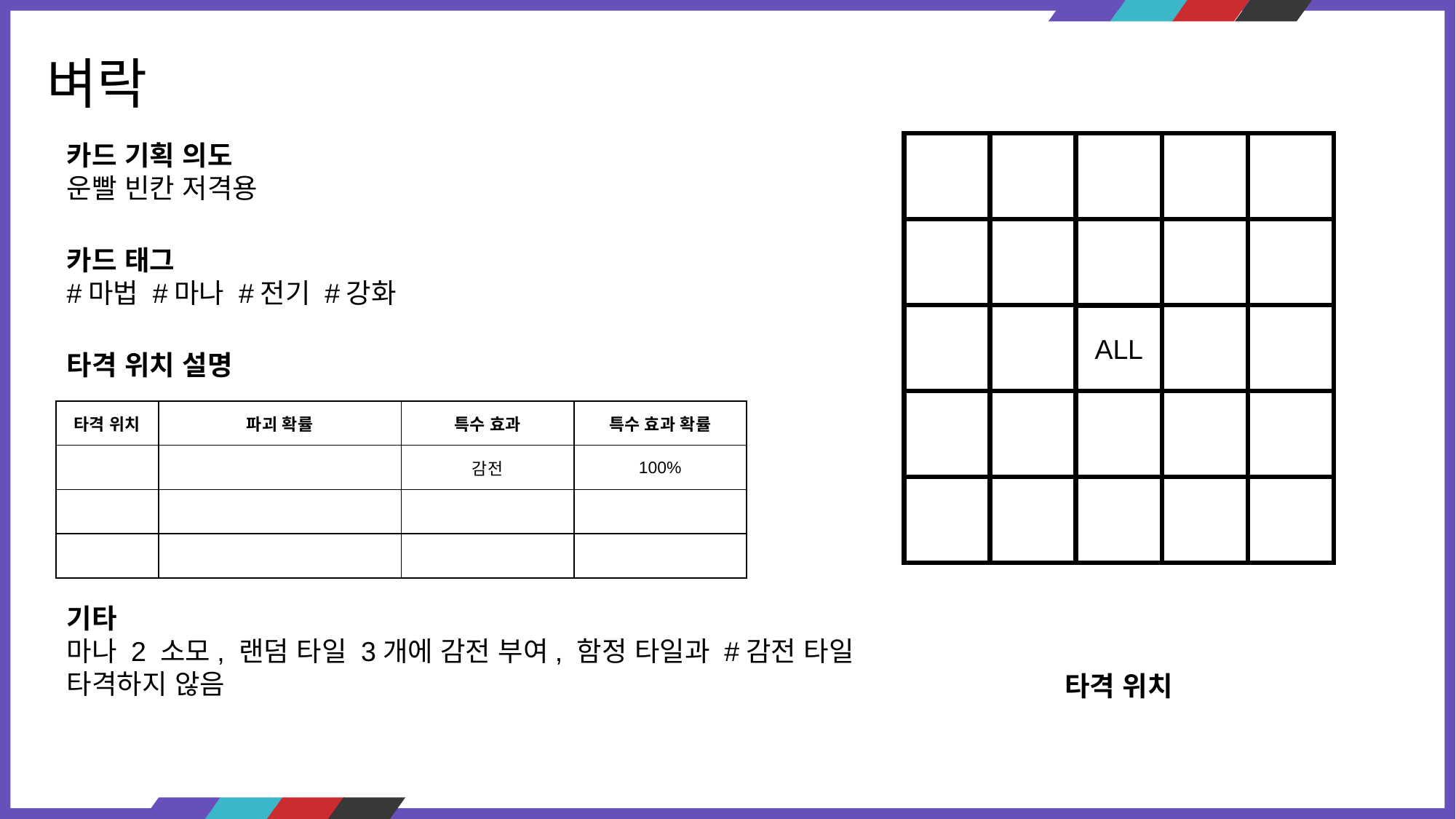

벼락
카드 기획 의도
운빨 빈칸 저격용

카드 태그
#마법 #마나 #전기 #강화

ALL
타격 위치 설명

| 타격 위치 | 파괴 확률 | 특수 효과 | 특수 효과 확률 |
| --- | --- | --- | --- |
|  |  | 감전 | 100% |
|  |  |  |  |
|  |  |  |  |

기타
마나 2 소모, 랜덤 타일 3개에 감전 부여, 함정 타일과 #감전 타일 타격하지 않음
타격 위치